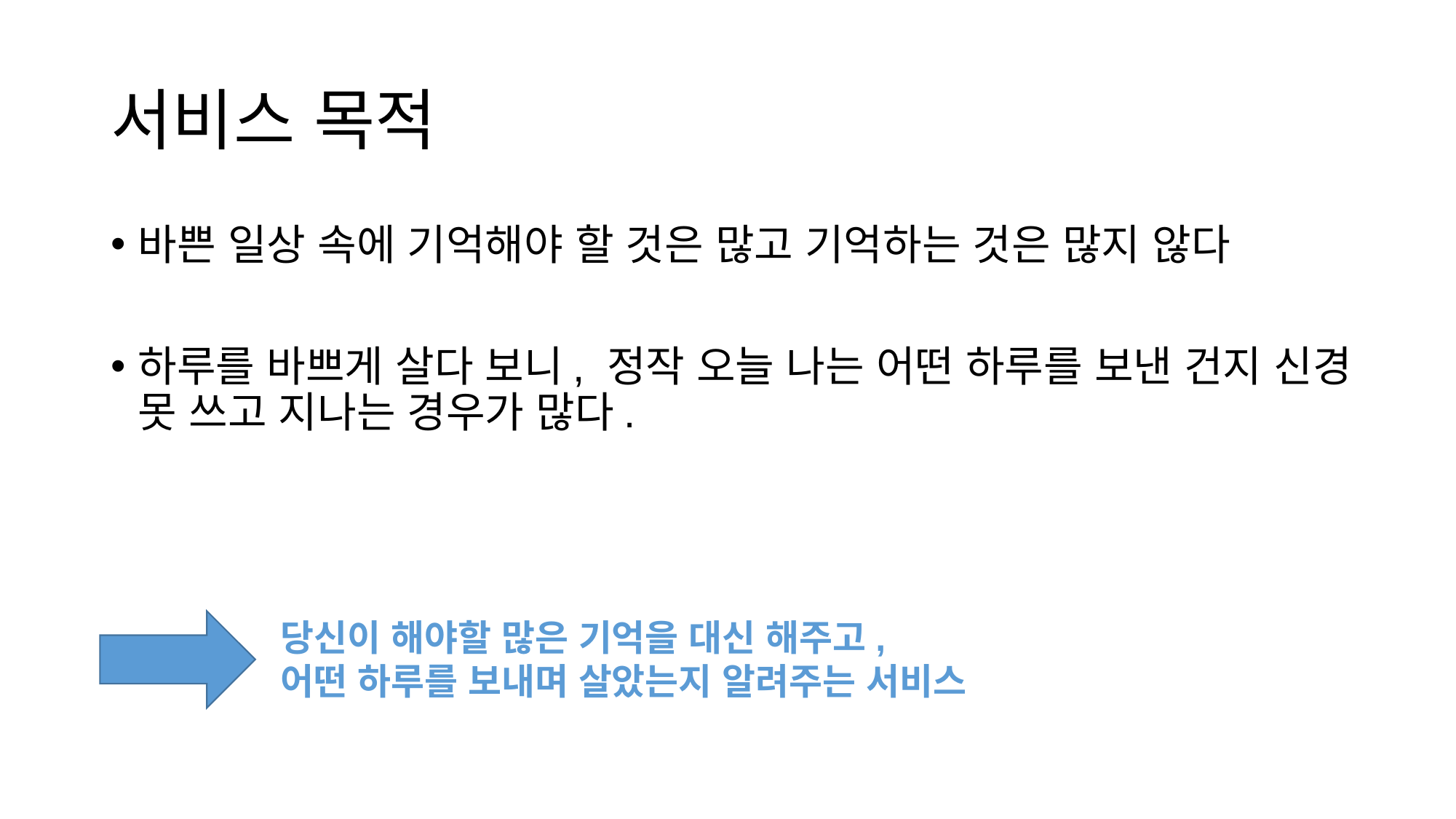

# 서비스 목적
바쁜 일상 속에 기억해야 할 것은 많고 기억하는 것은 많지 않다

하루를 바쁘게 살다 보니, 정작 오늘 나는 어떤 하루를 보낸 건지 신경 못 쓰고 지나는 경우가 많다.
당신이 해야할 많은 기억을 대신 해주고,
어떤 하루를 보내며 살았는지 알려주는 서비스